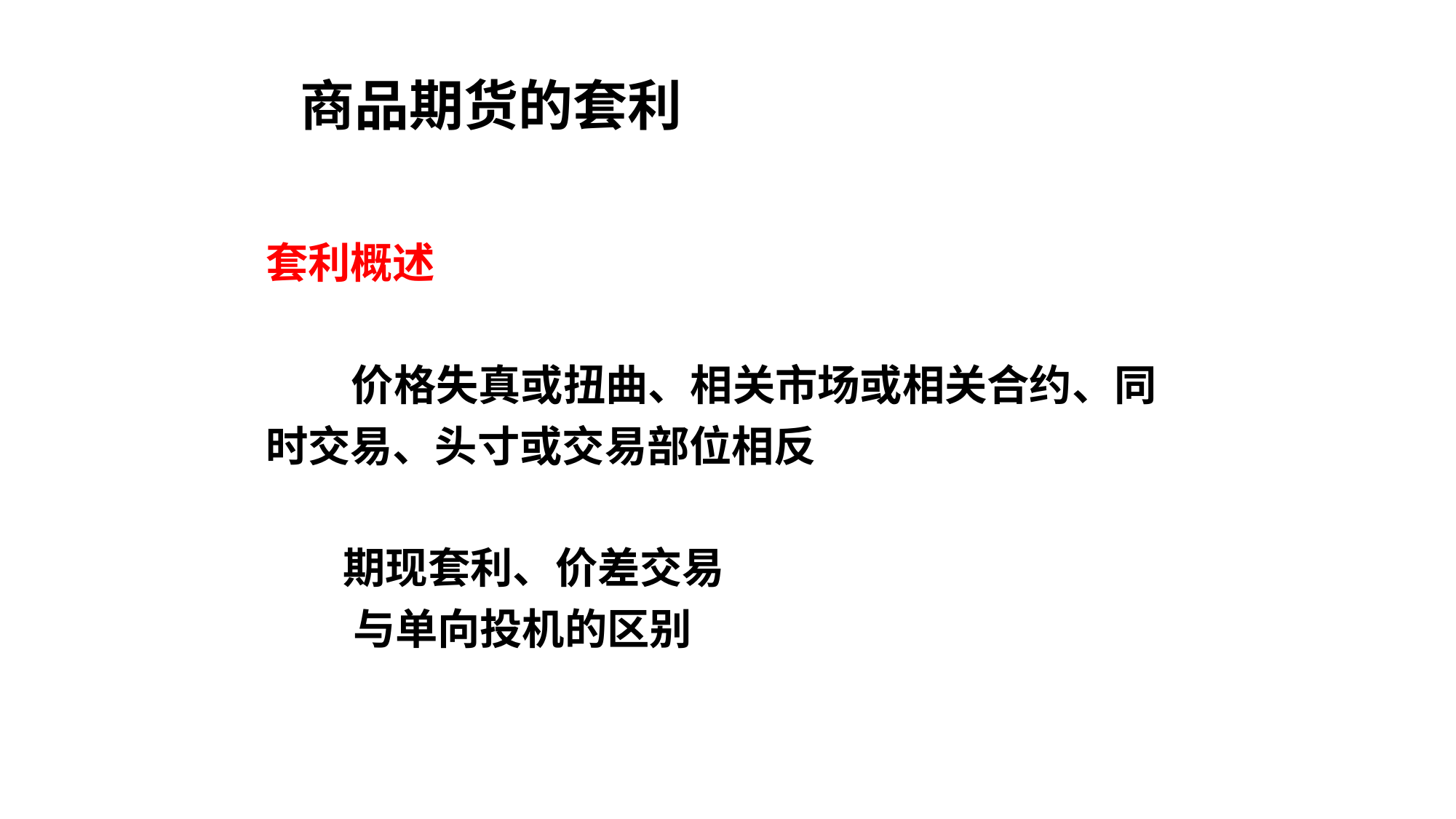

商品期货的套利
套利概述

        价格失真或扭曲、相关市场或相关合约、同
时交易、头寸或交易部位相反

       期现套利、价差交易
        与单向投机的区别